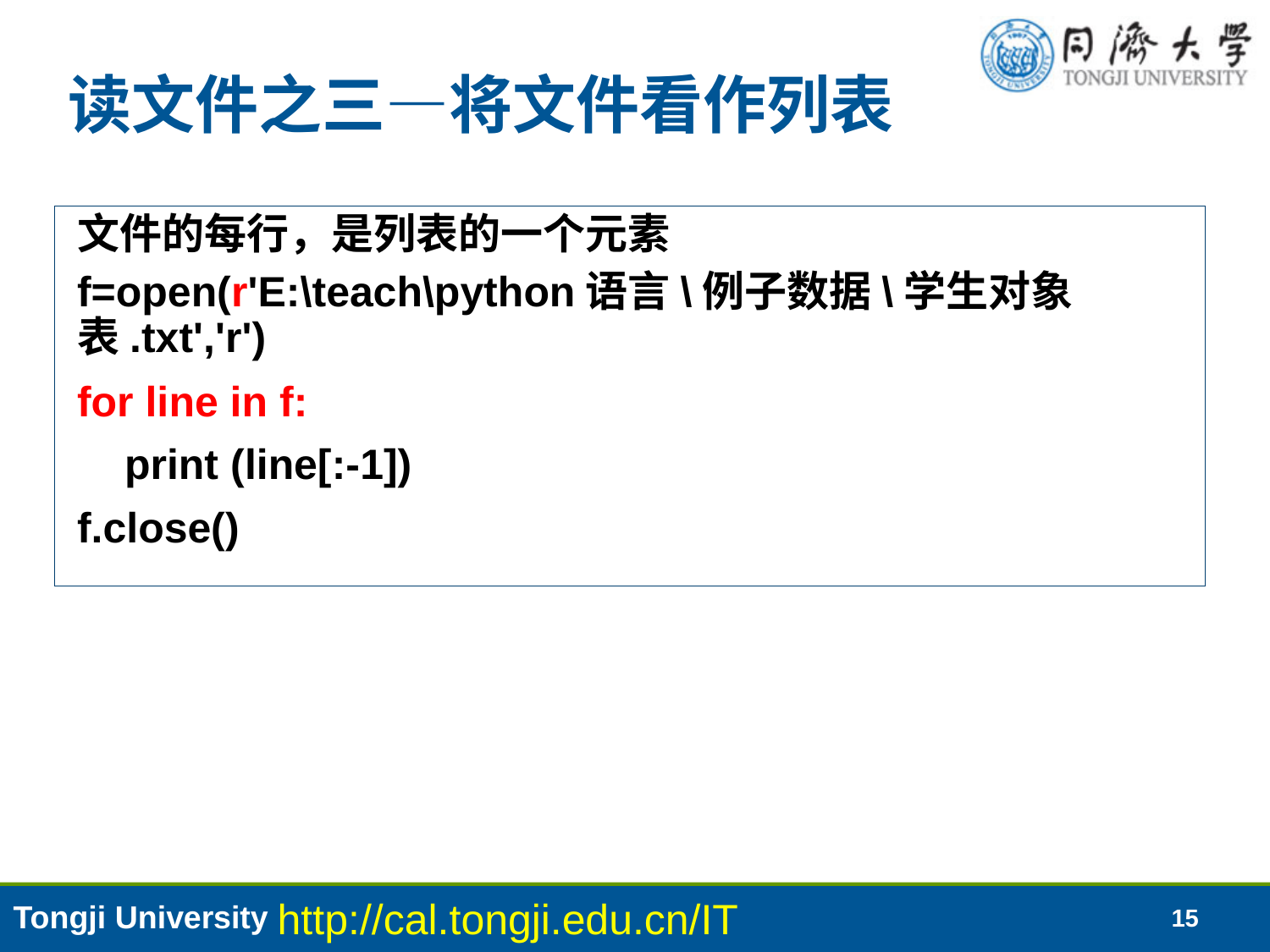

# 读文件之三—将文件看作列表
文件的每行，是列表的一个元素
f=open(r'E:\teach\python语言\例子数据\学生对象表.txt','r')
for line in f:
    print (line[:-1])
f.close()